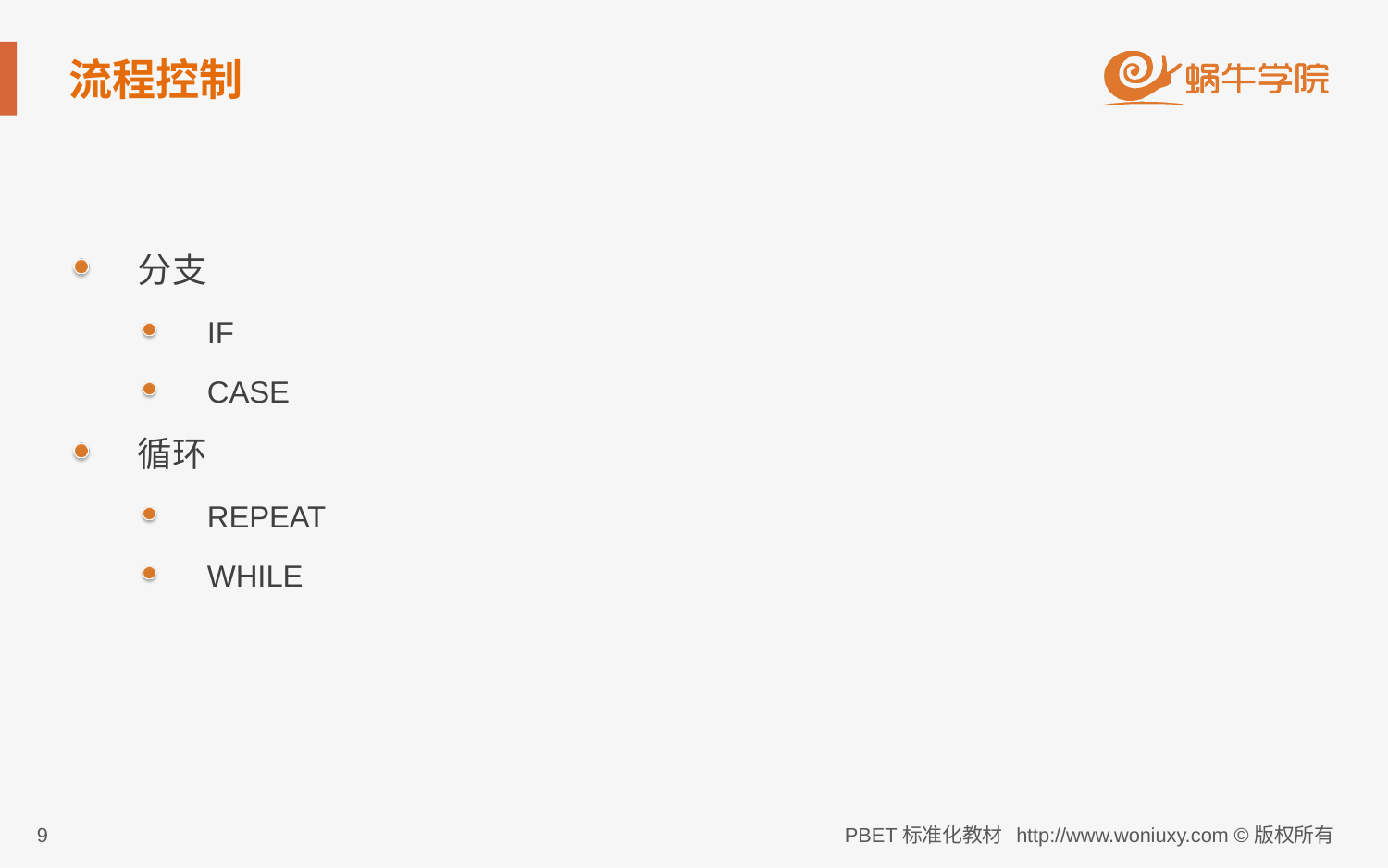

# 流程控制
分支
IF
CASE
循环
REPEAT
WHILE